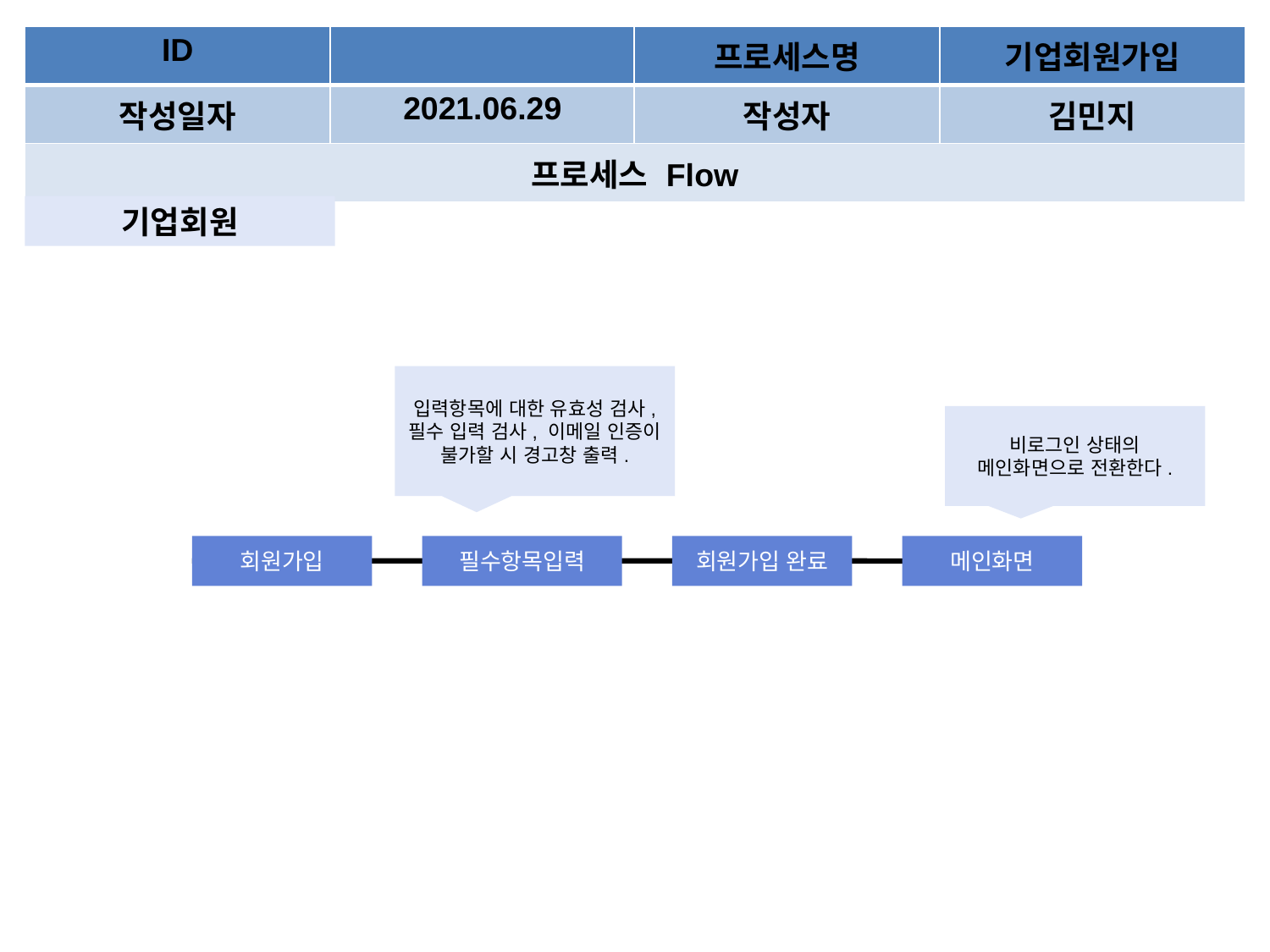

| ID |  |  | 프로세스명 | 기업회원가입 |
| --- | --- | --- | --- | --- |
| 작성일자 |  | 2021.06.29 | 작성자 | 김민지 |
| 프로세스 Flow |  |  |  |  |
기업회원
입력항목에 대한 유효성 검사, 필수 입력 검사, 이메일 인증이 불가할 시 경고창 출력.
비로그인 상태의
메인화면으로 전환한다.
회원가입
필수항목입력
회원가입 완료
메인화면